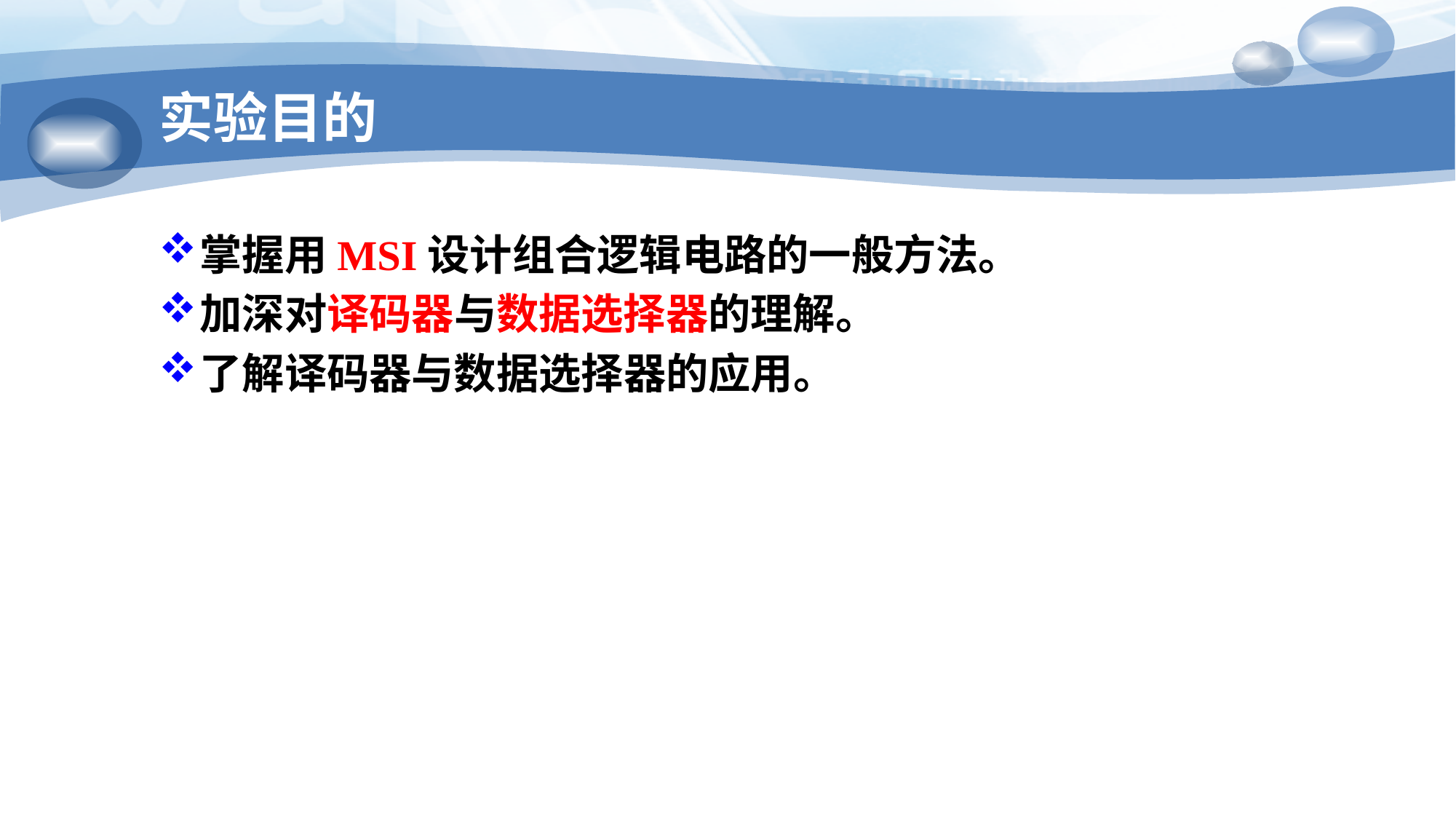

# 实验目的
掌握用MSI设计组合逻辑电路的一般方法。
加深对译码器与数据选择器的理解。
了解译码器与数据选择器的应用。